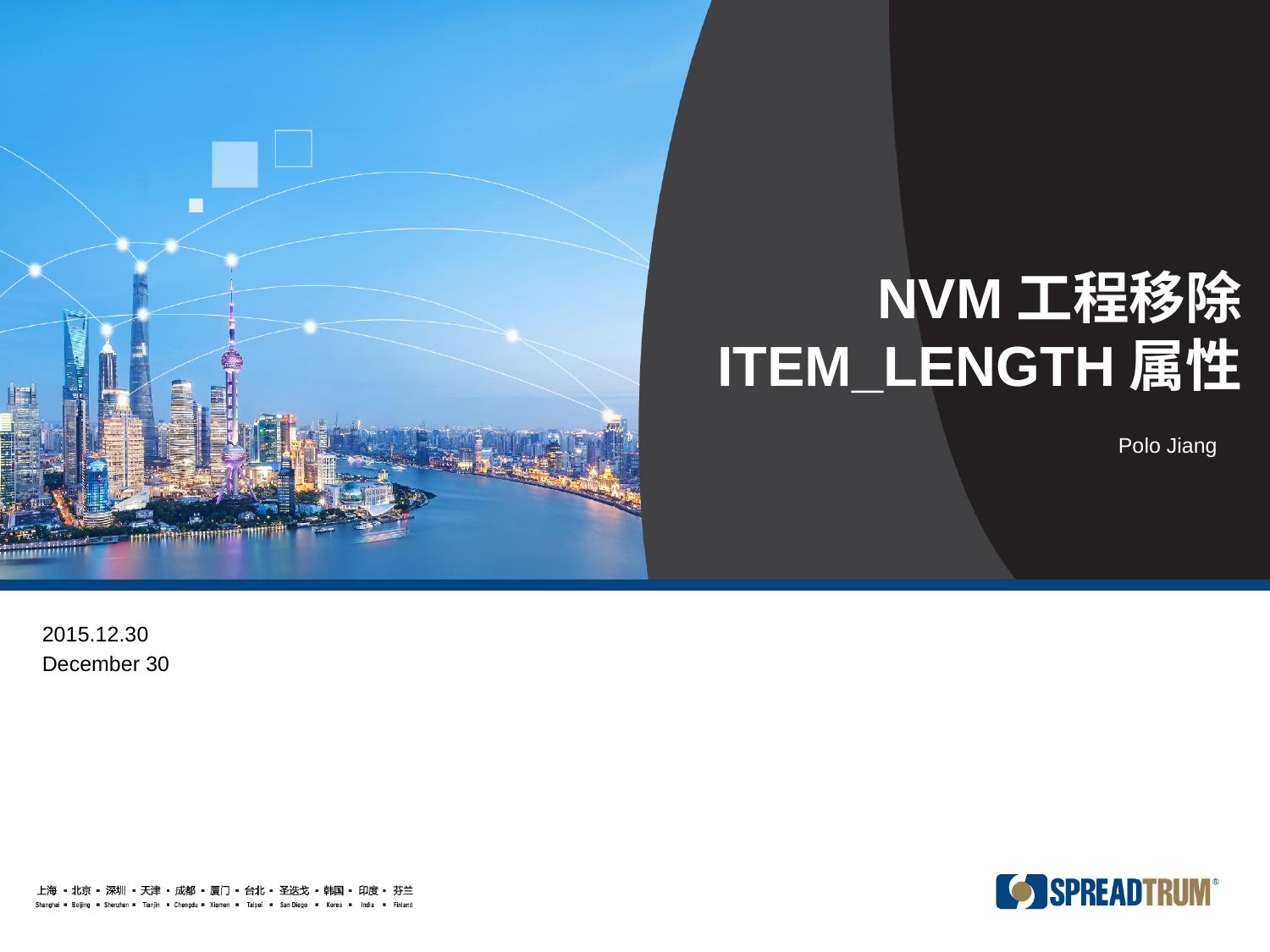

NVM工程移除
ITEM_LENGTH属性
Polo Jiang
2015.12.30
December 30